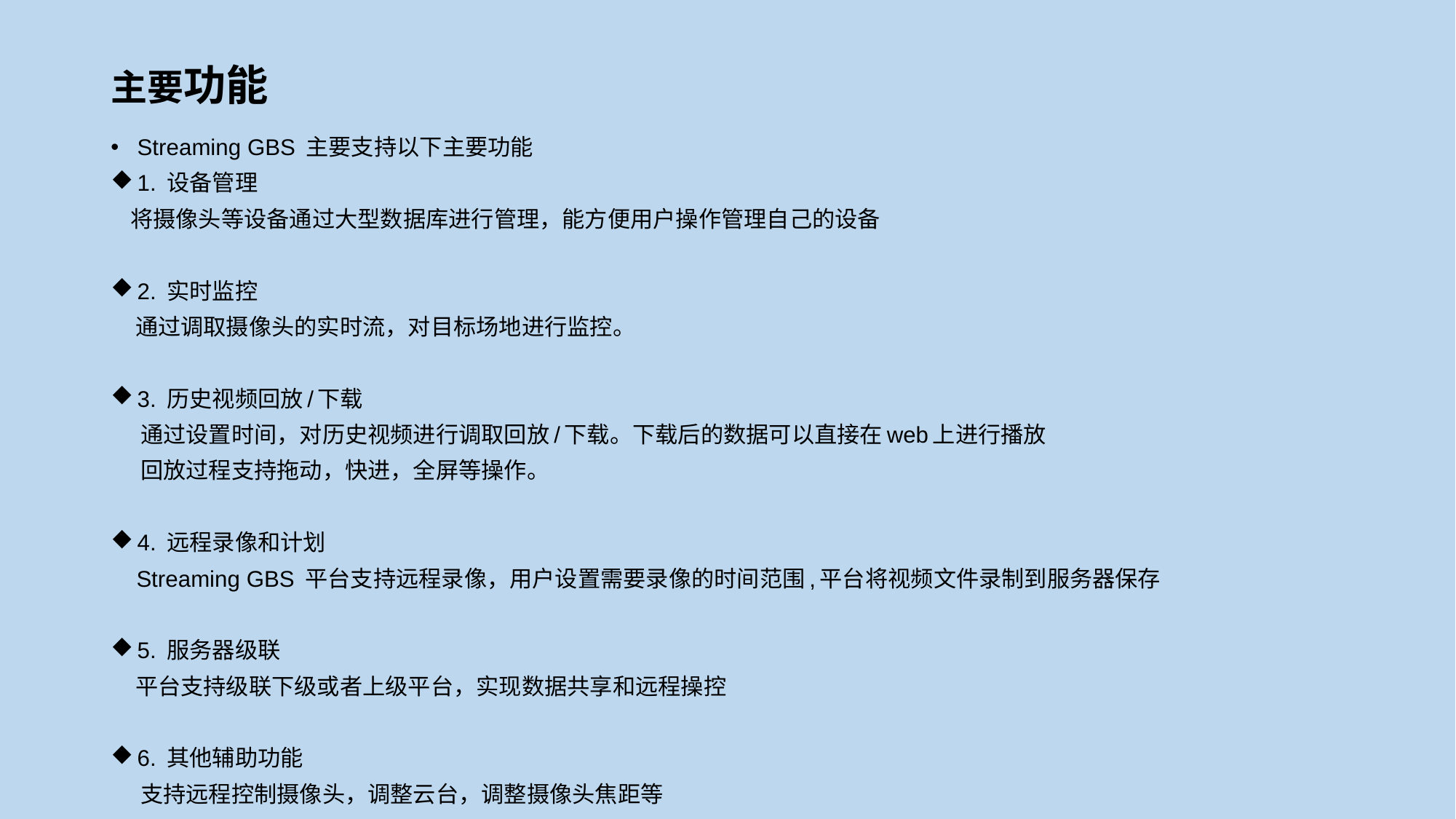

# 主要功能
Streaming GBS 主要支持以下主要功能
1. 设备管理
   将摄像头等设备通过大型数据库进行管理，能方便用户操作管理自己的设备

2. 实时监控
    通过调取摄像头的实时流，对目标场地进行监控。

3. 历史视频回放/下载
     通过设置时间，对历史视频进行调取回放/下载。下载后的数据可以直接在web上进行播放
     回放过程支持拖动，快进，全屏等操作。

4. 远程录像和计划
    Streaming GBS 平台支持远程录像，用户设置需要录像的时间范围,平台将视频文件录制到服务器保存

5. 服务器级联
    平台支持级联下级或者上级平台，实现数据共享和远程操控

6. 其他辅助功能
     支持远程控制摄像头，调整云台，调整摄像头焦距等